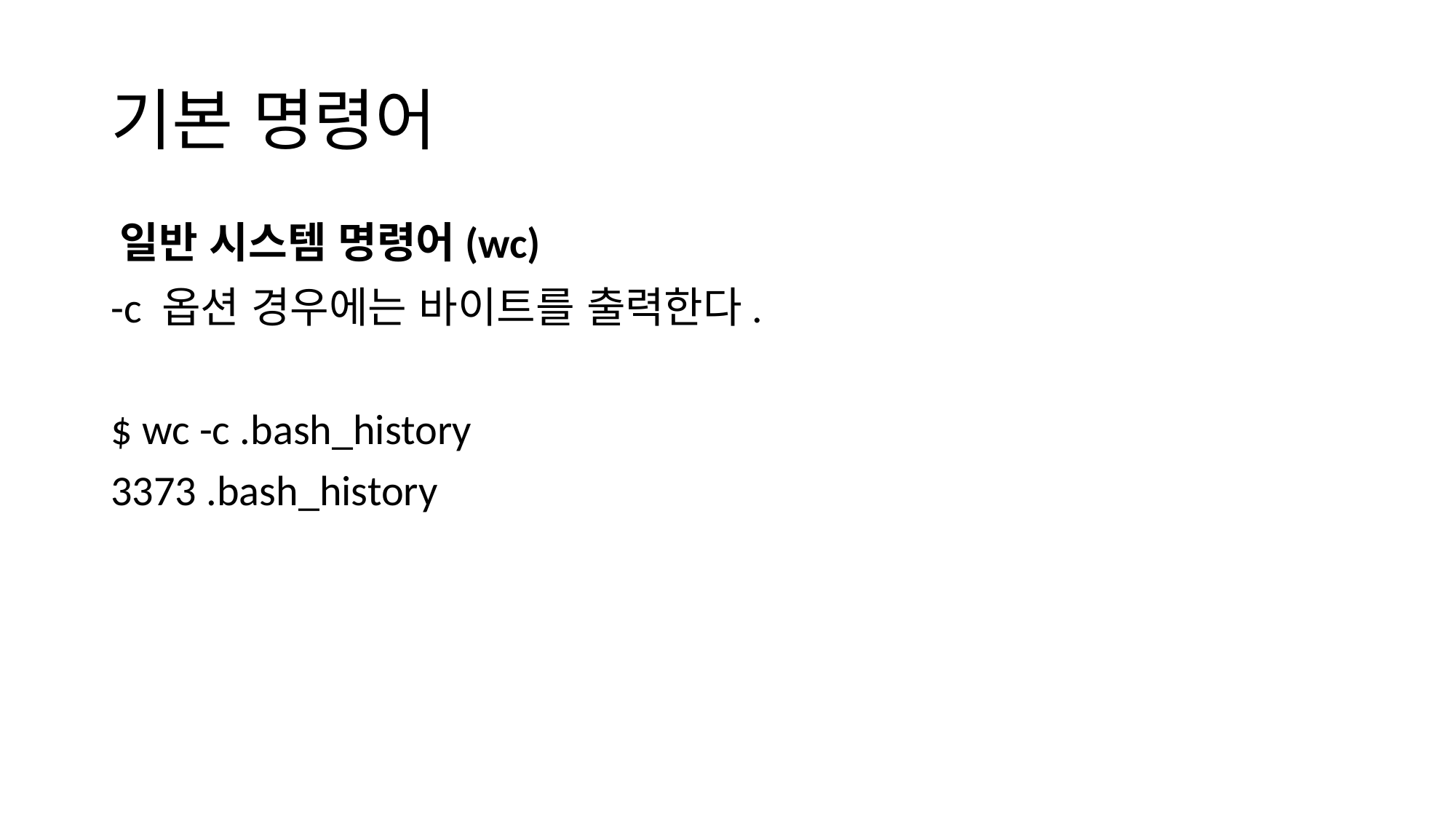

# 기본 명령어
일반 시스템 명령어(wc)
-c 옵션 경우에는 바이트를 출력한다.

$ wc -c .bash_history
3373 .bash_history